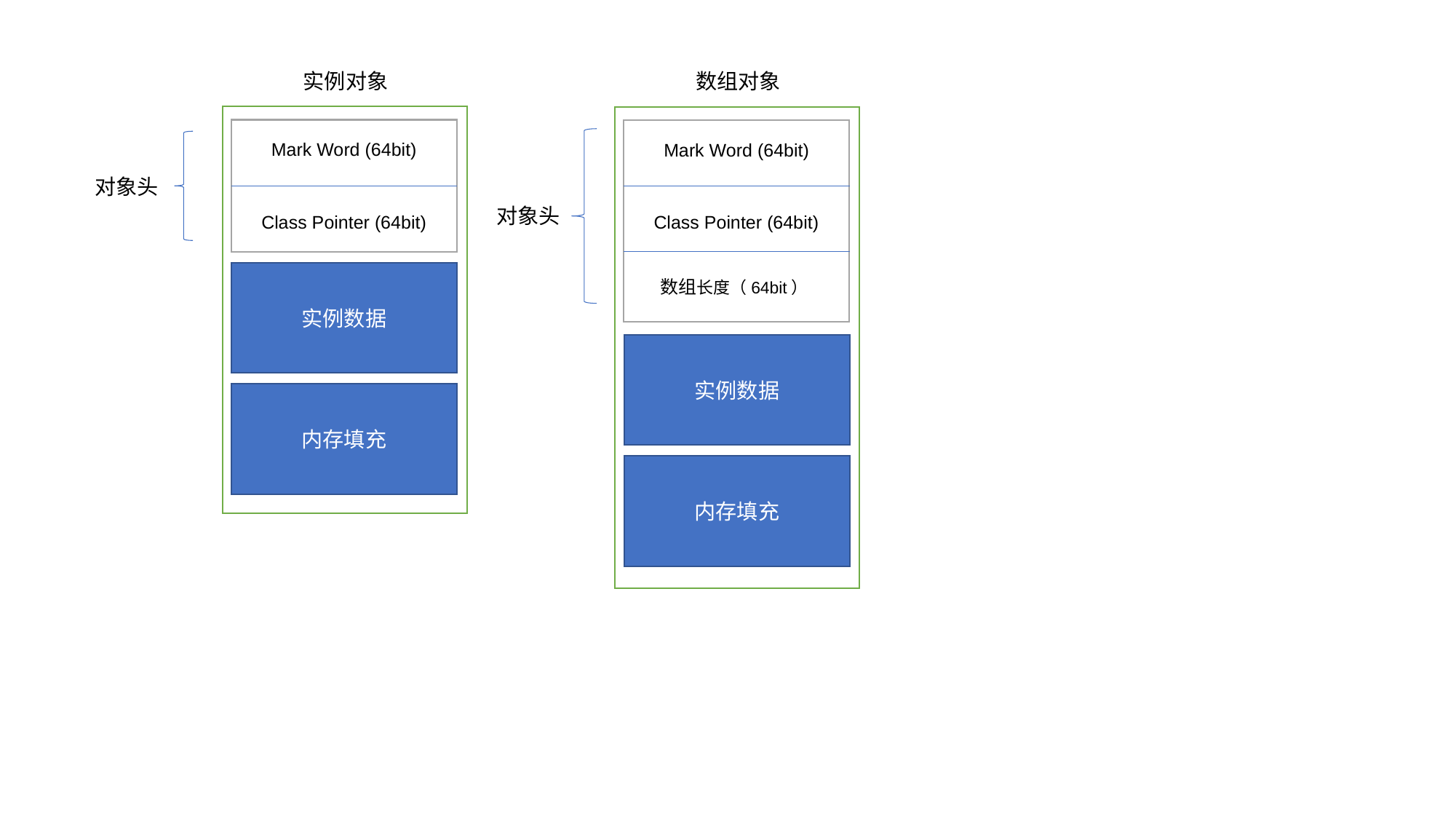

实例对象
数组对象

Mark Word (64bit)
Mark Word (64bit)
对象头
对象头
Class Pointer (64bit)
Class Pointer (64bit)
实例数据
数组长度（64bit）
实例数据
内存填充
内存填充